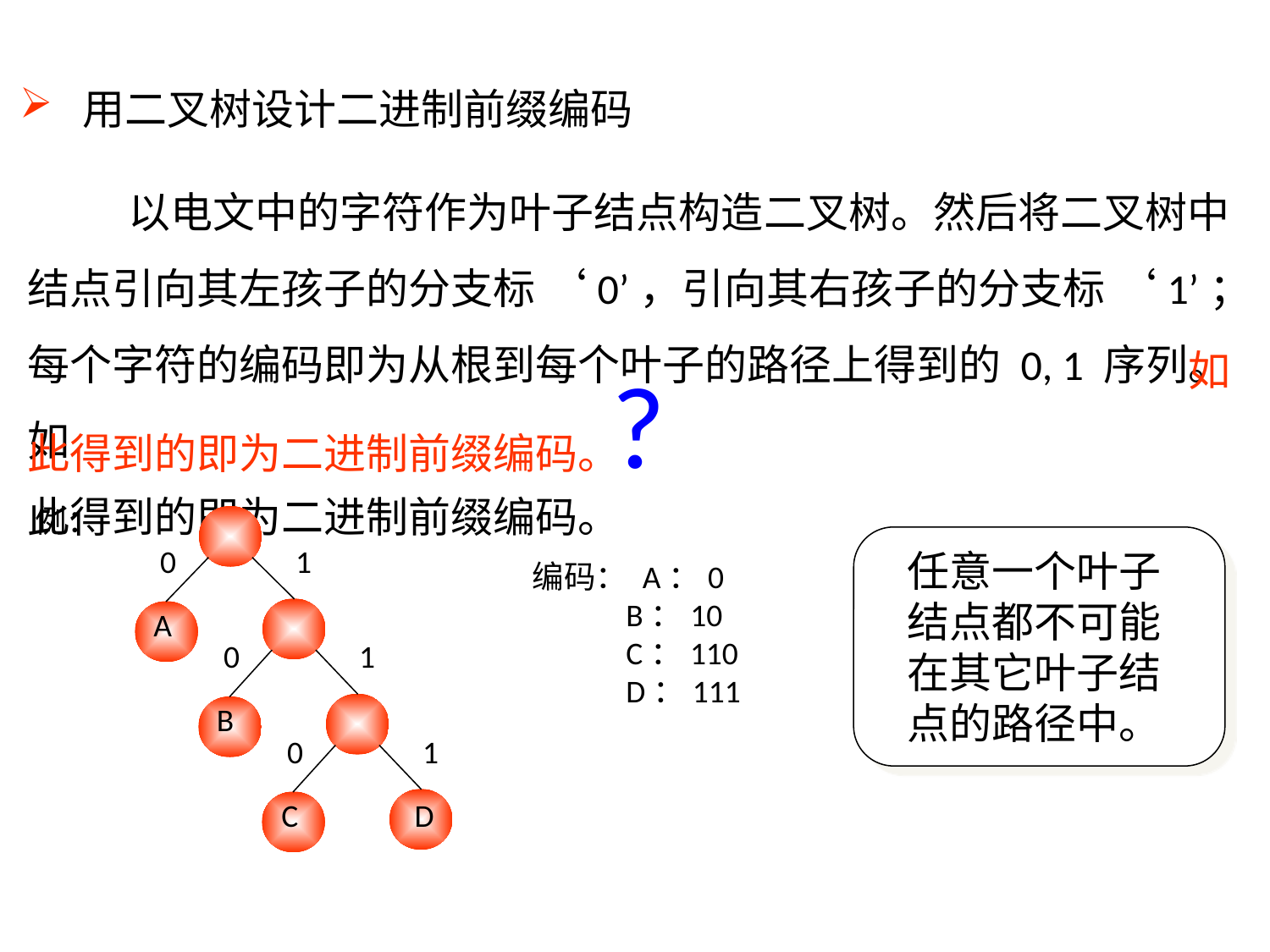

用二叉树设计二进制前缀编码
             以电文中的字符作为叶子结点构造二叉树。然后将二叉树中
结点引向其左孩子的分支标 ‘0’，引向其右孩子的分支标 ‘1’； 每个字符的编码即为从根到每个叶子的路径上得到的 0, 1 序列。如
此得到的即为二进制前缀编码。

                                                                                                                                        如
此得到的即为二进制前缀编码。
?
例：

0
1
A

0
1
B

0
1
C

D

任意一个叶子
结点都不可能
在其它叶子结
点的路径中。
编码： A：0
             B：10
             C：110
             D：111